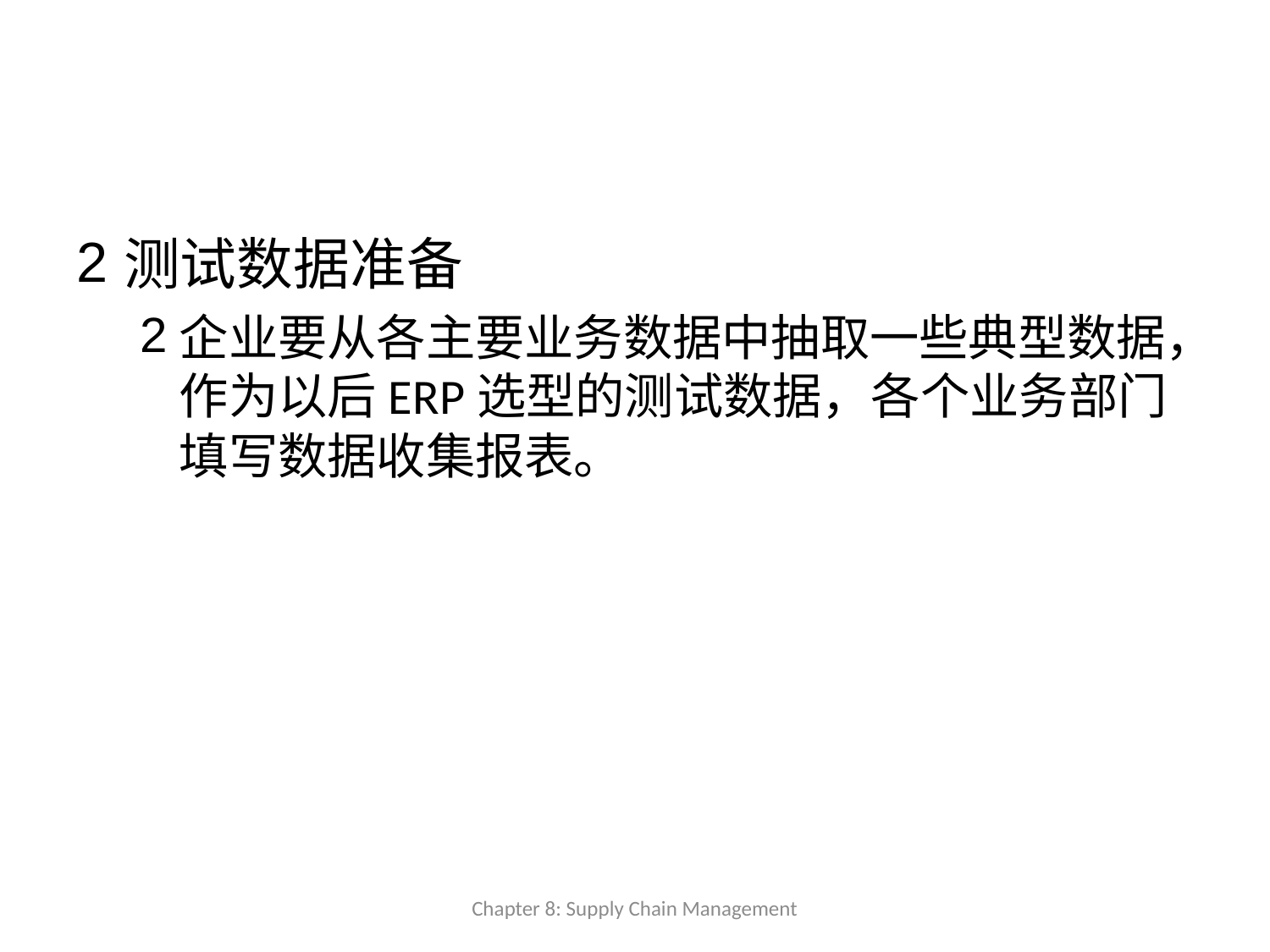

测试数据准备
企业要从各主要业务数据中抽取一些典型数据，作为以后ERP选型的测试数据，各个业务部门填写数据收集报表。
Chapter 8: Supply Chain Management